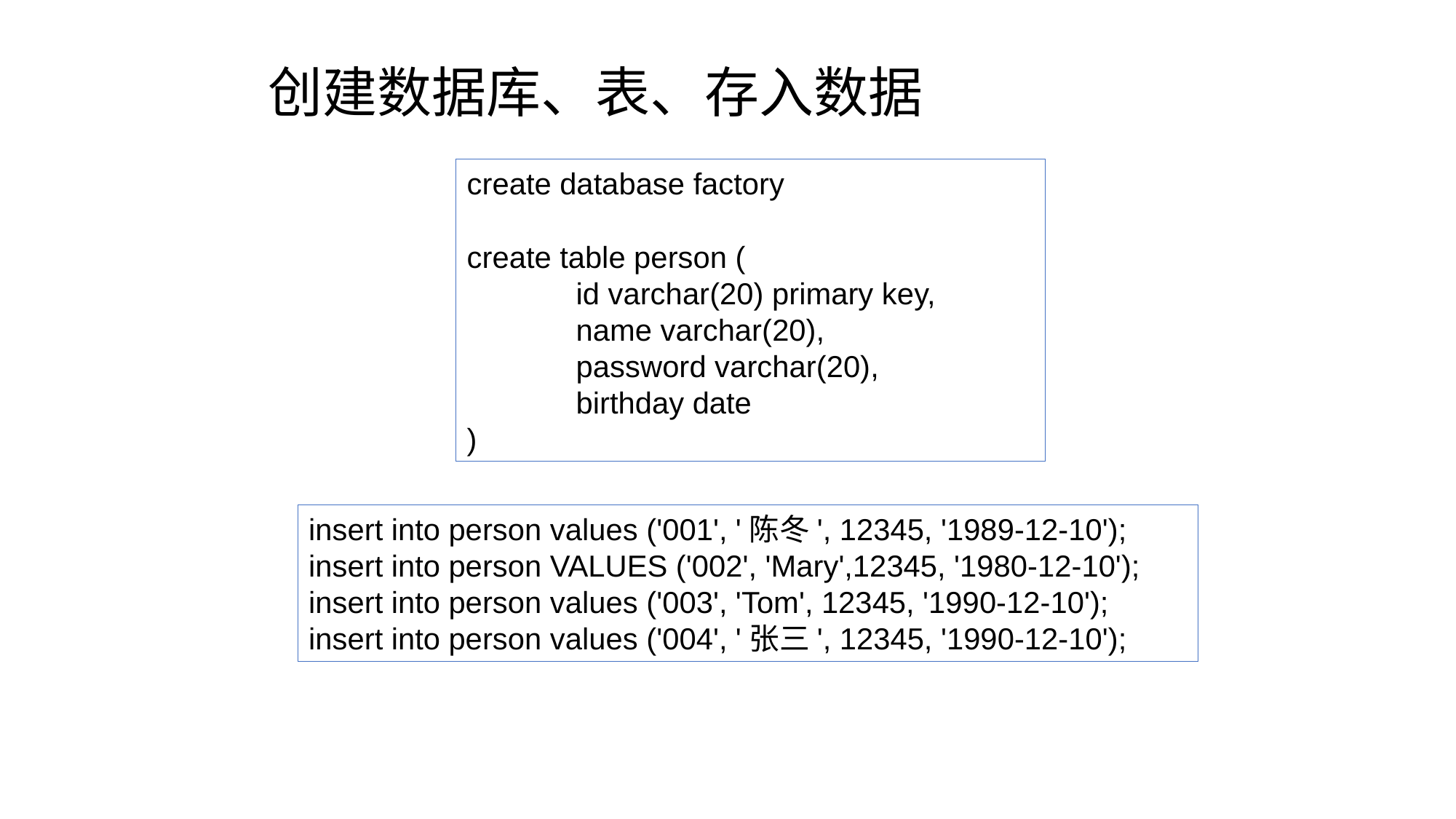

# 创建数据库、表、存入数据
create database factory

create table person (
	id varchar(20) primary key,
	name varchar(20),
	password varchar(20),
	birthday date
)
insert into person values ('001', '陈冬', 12345, '1989-12-10');
insert into person VALUES ('002', 'Mary',12345, '1980-12-10');
insert into person values ('003', 'Tom', 12345, '1990-12-10');
insert into person values ('004', '张三', 12345, '1990-12-10');
6